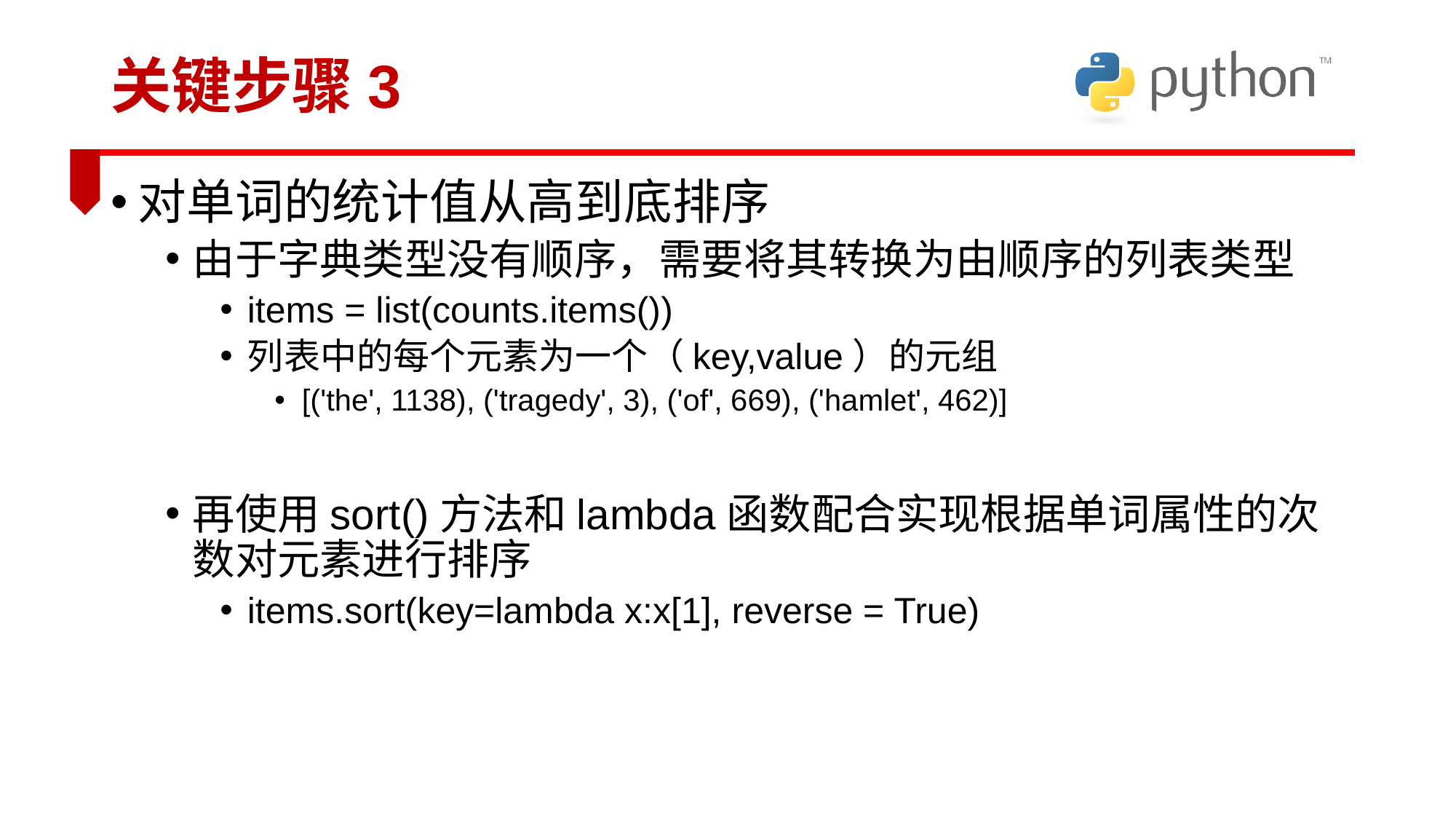

# 关键步骤3
对单词的统计值从高到底排序
由于字典类型没有顺序，需要将其转换为由顺序的列表类型
items = list(counts.items())
列表中的每个元素为一个（key,value）的元组
[('the', 1138), ('tragedy', 3), ('of', 669), ('hamlet', 462)]

再使用sort()方法和lambda函数配合实现根据单词属性的次数对元素进行排序
items.sort(key=lambda x:x[1], reverse = True)